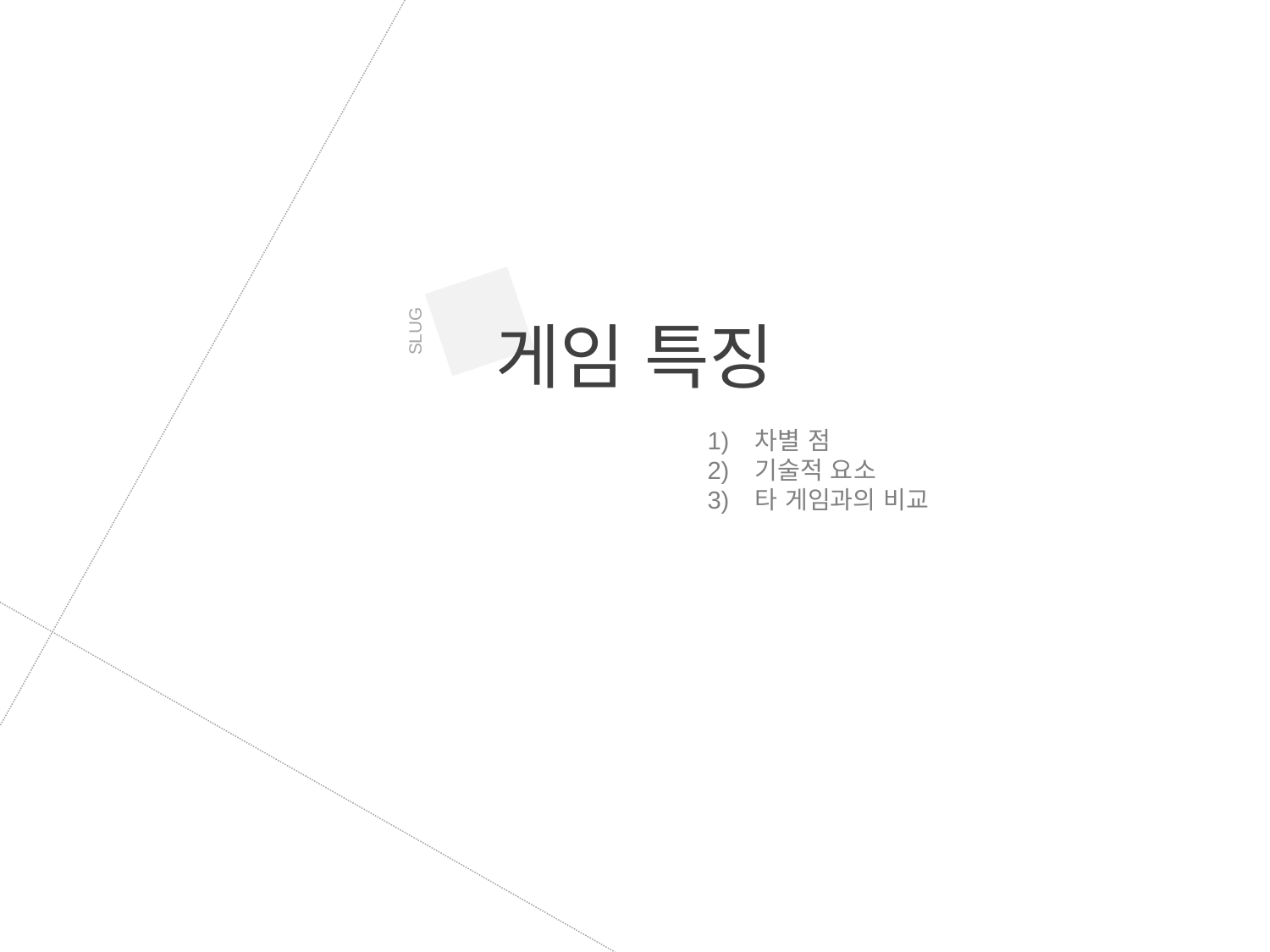

게임 특징
SLUG
차별 점
기술적 요소
타 게임과의 비교